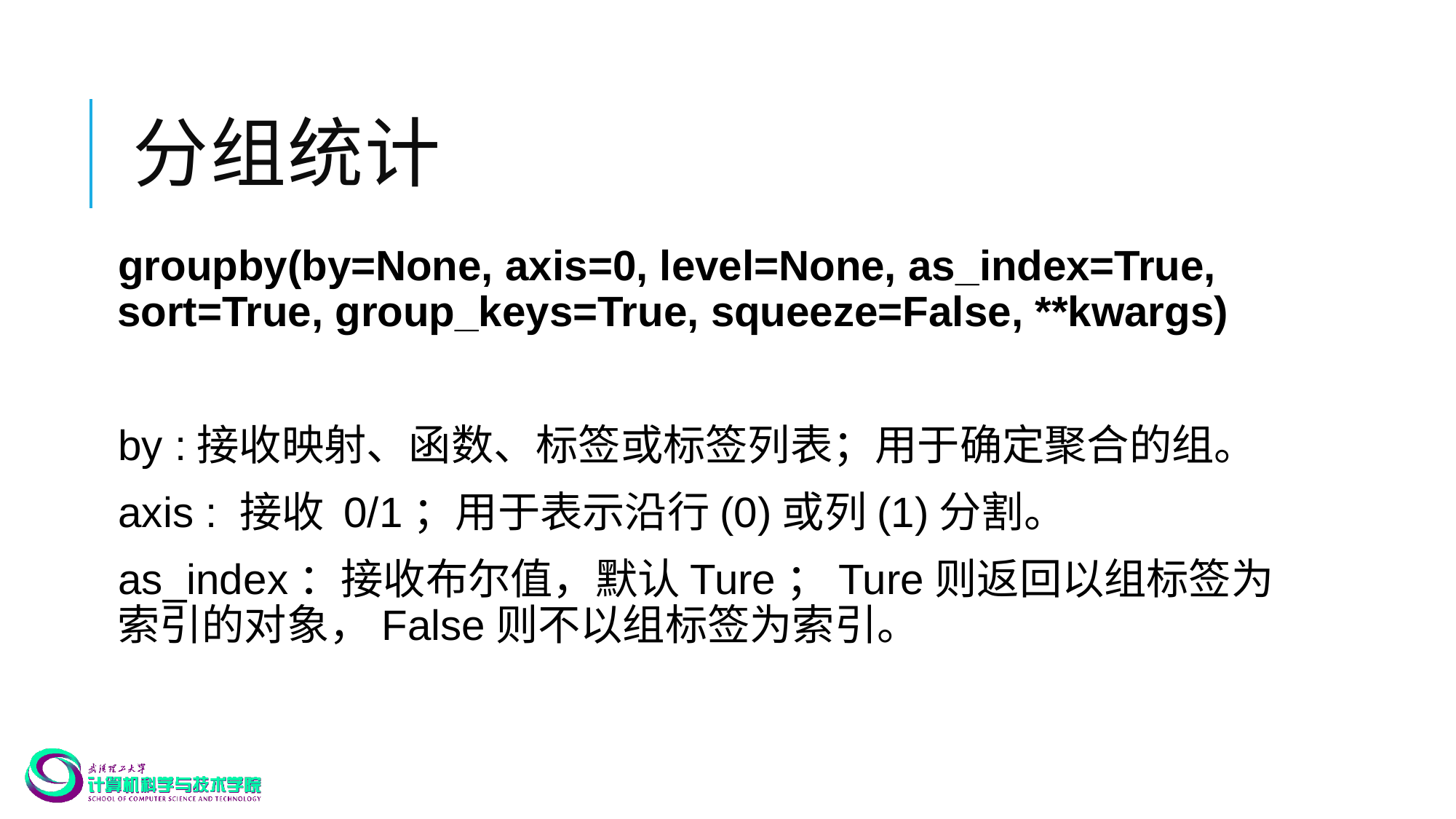

# 分组统计
groupby(by=None, axis=0, level=None, as_index=True, sort=True, group_keys=True, squeeze=False, **kwargs)

by :接收映射、函数、标签或标签列表；用于确定聚合的组。
axis : 接收 0/1；用于表示沿行(0)或列(1)分割。
as_index：接收布尔值，默认Ture；Ture则返回以组标签为索引的对象，False则不以组标签为索引。